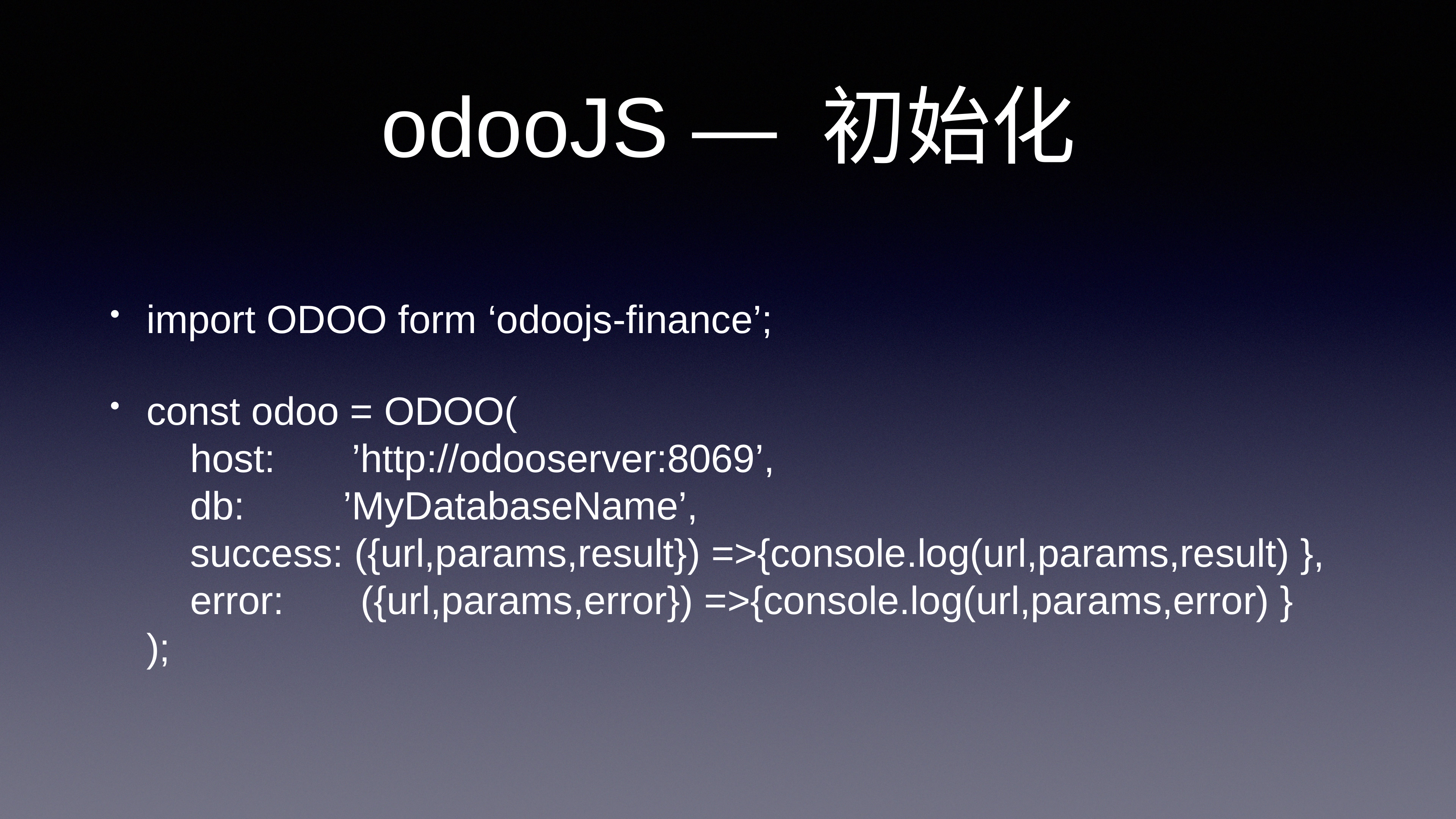

# odooJS — 初始化
import ODOO form ‘odoojs-finance’;
const odoo = ODOO(
    host:       ’http://odooserver:8069’,
    db:         ’MyDatabaseName’,
    success: ({url,params,result}) =>{console.log(url,params,result) },
    error:       ({url,params,error}) =>{console.log(url,params,error) }
);